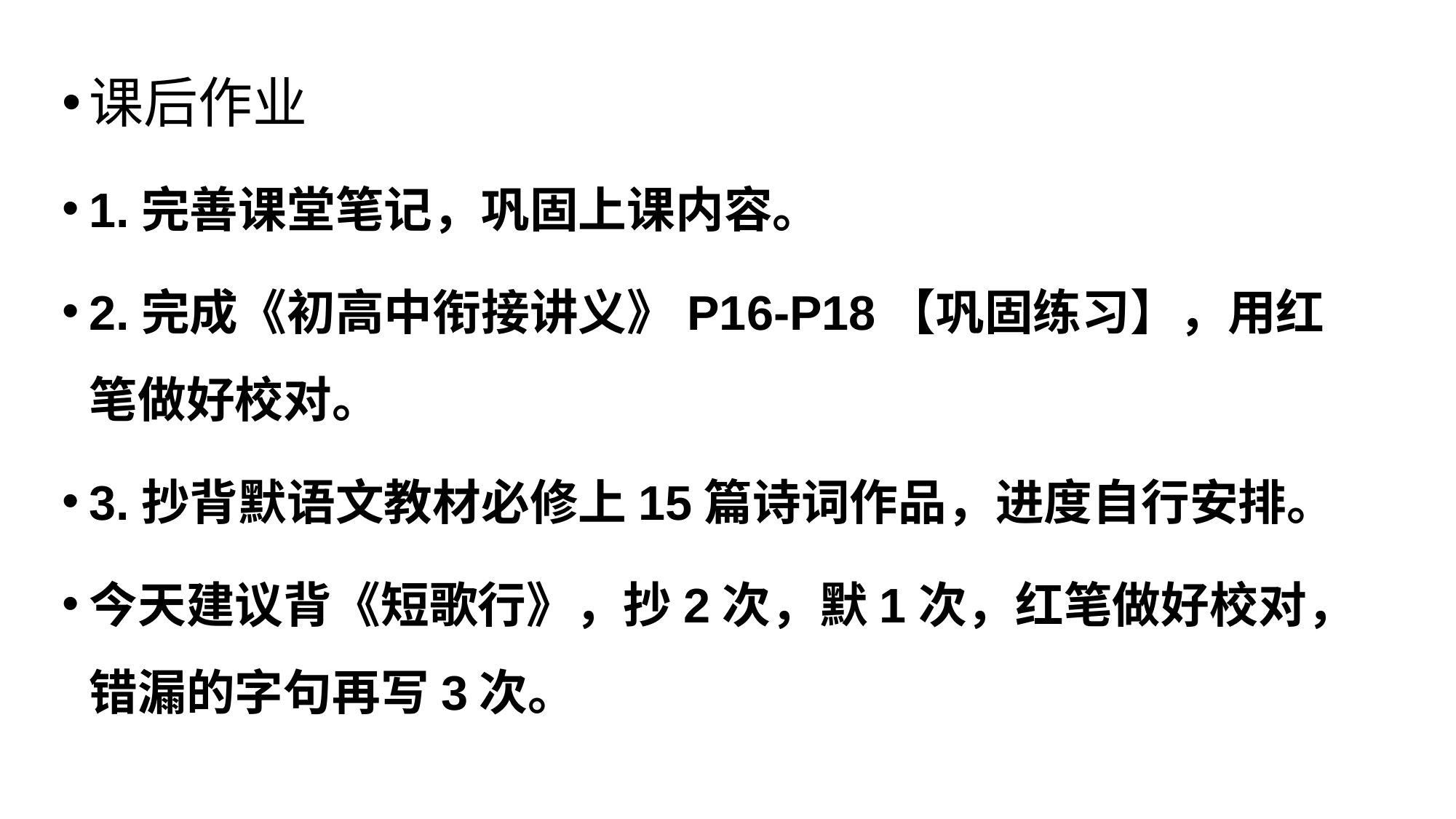

课后作业
1.完善课堂笔记，巩固上课内容。
2.完成《初高中衔接讲义》P16-P18【巩固练习】，用红笔做好校对。
3.抄背默语文教材必修上15篇诗词作品，进度自行安排。
今天建议背《短歌行》，抄2次，默1次，红笔做好校对，错漏的字句再写3次。